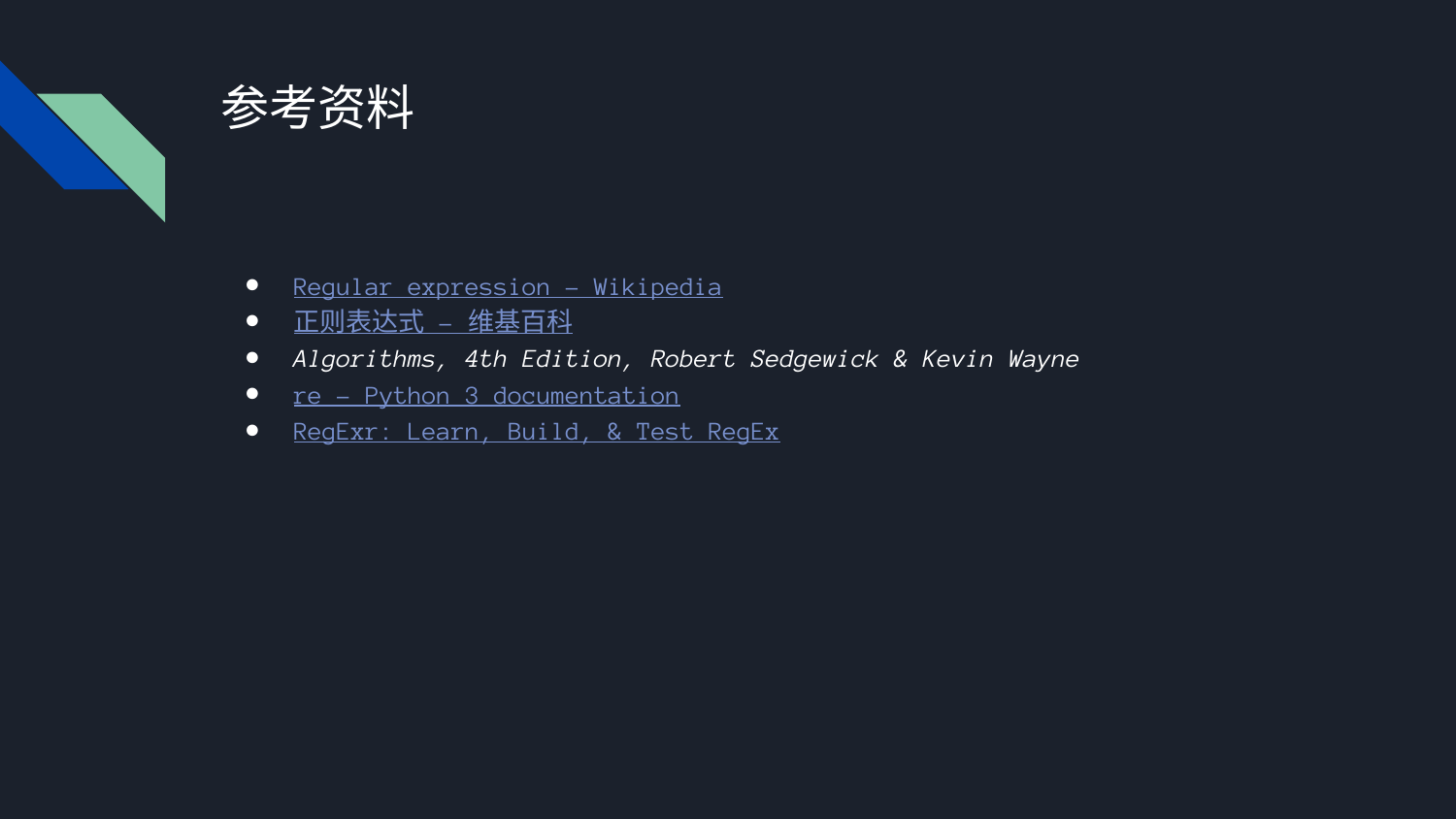

# 参考资料
Regular expression - Wikipedia
正则表达式 - 维基百科
Algorithms, 4th Edition, Robert Sedgewick & Kevin Wayne
re - Python 3 documentation
RegExr: Learn, Build, & Test RegEx